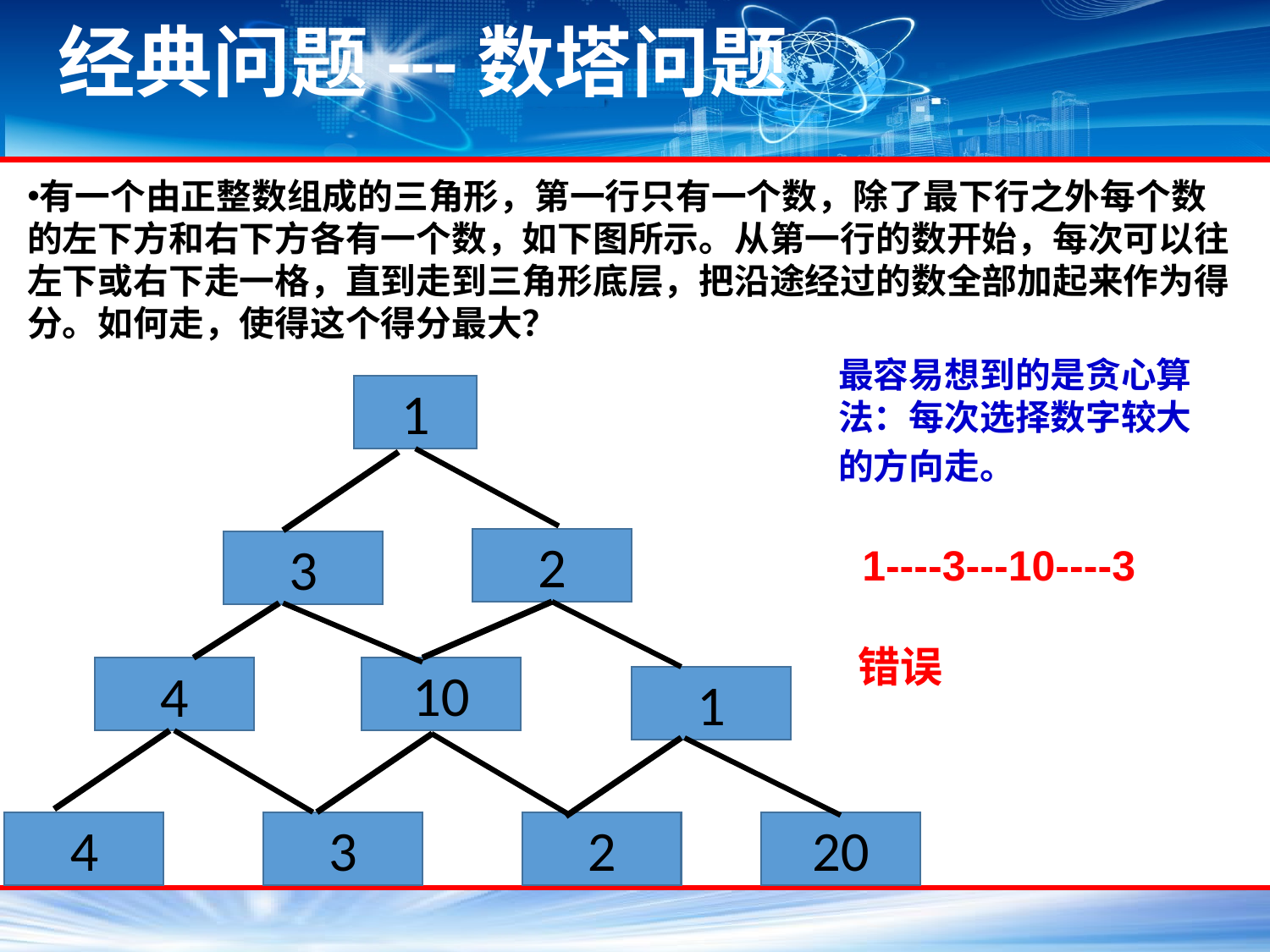

# 经典问题---数塔问题
有一个由正整数组成的三角形，第一行只有一个数，除了最下行之外每个数的左下方和右下方各有一个数，如下图所示。从第一行的数开始，每次可以往左下或右下走一格，直到走到三角形底层，把沿途经过的数全部加起来作为得分。如何走，使得这个得分最大？
最容易想到的是贪心算法：每次选择数字较大的方向走。

  1----3---10----3

 错误
1
2
3
10
4
1
4
3
2
20